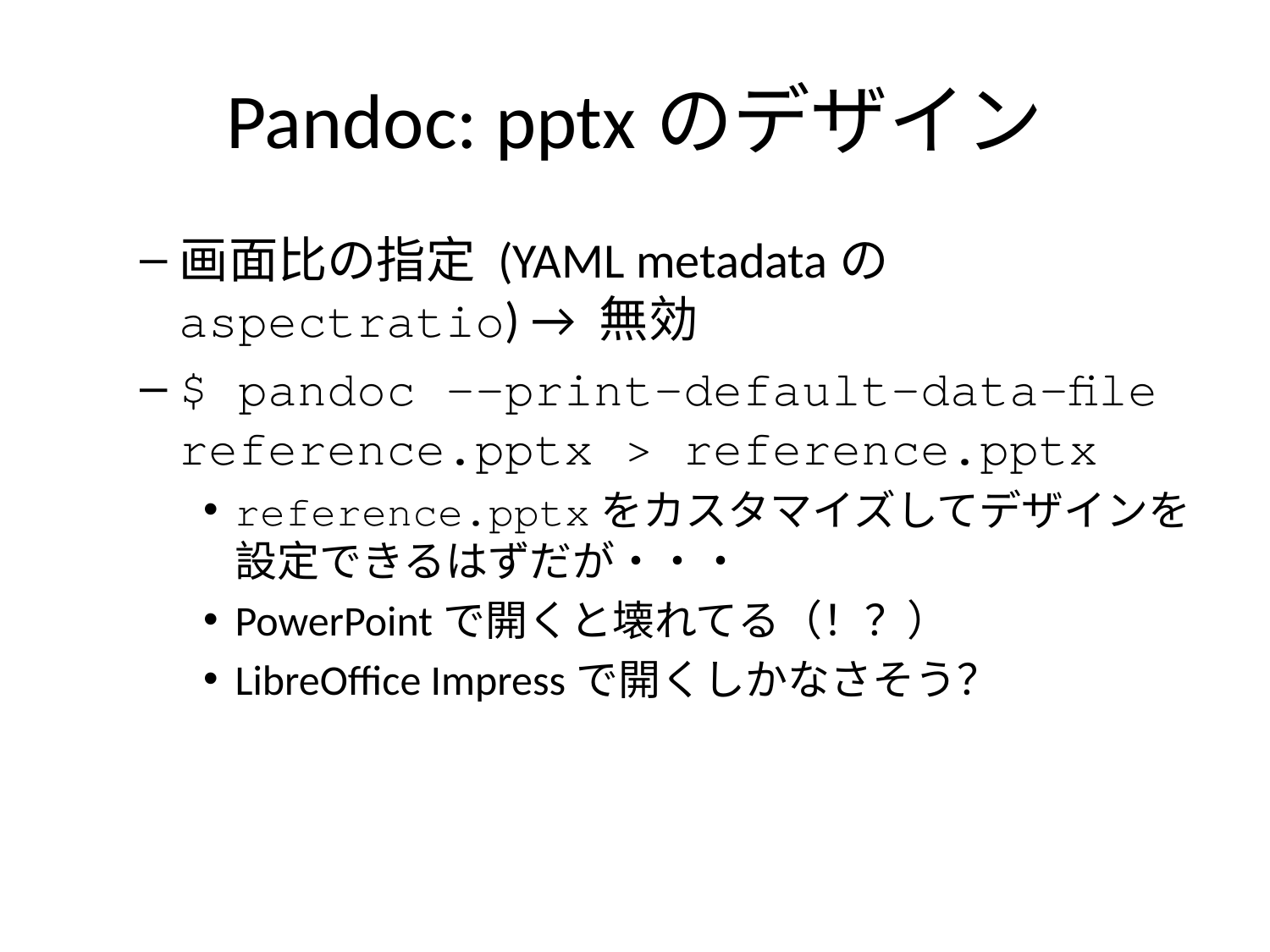

# Pandoc: pptxのデザイン
画面比の指定 (YAML metadataのaspectratio) → 無効
$ pandoc --print-default-data-file reference.pptx > reference.pptx
reference.pptxをカスタマイズしてデザインを設定できるはずだが・・・
PowerPointで開くと壊れてる（！？）
LibreOffice Impressで開くしかなさそう？